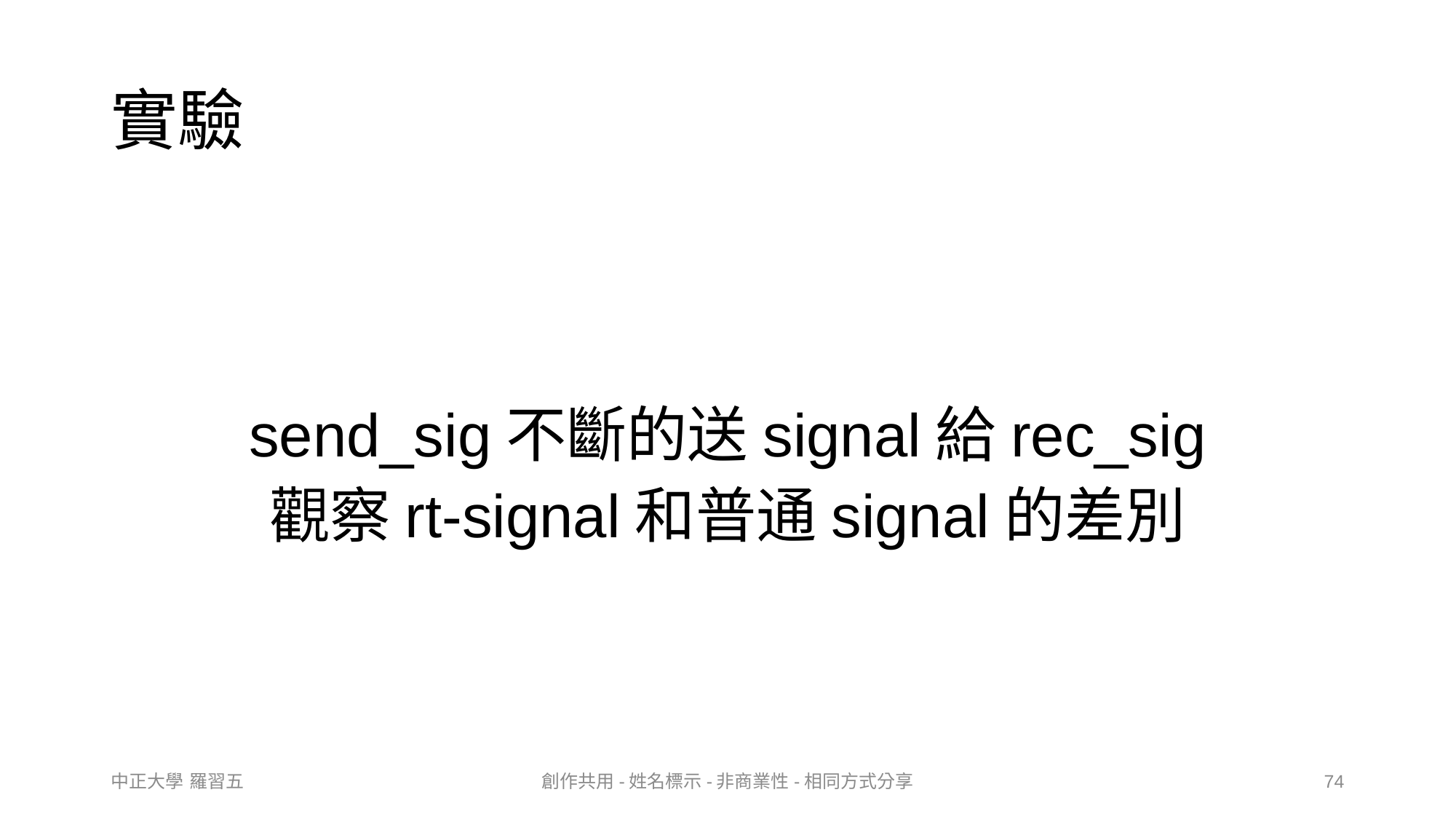

# 實驗
send_sig不斷的送signal給rec_sig
觀察rt-signal和普通signal的差別
中正大學 羅習五
創作共用-姓名標示-非商業性-相同方式分享
74